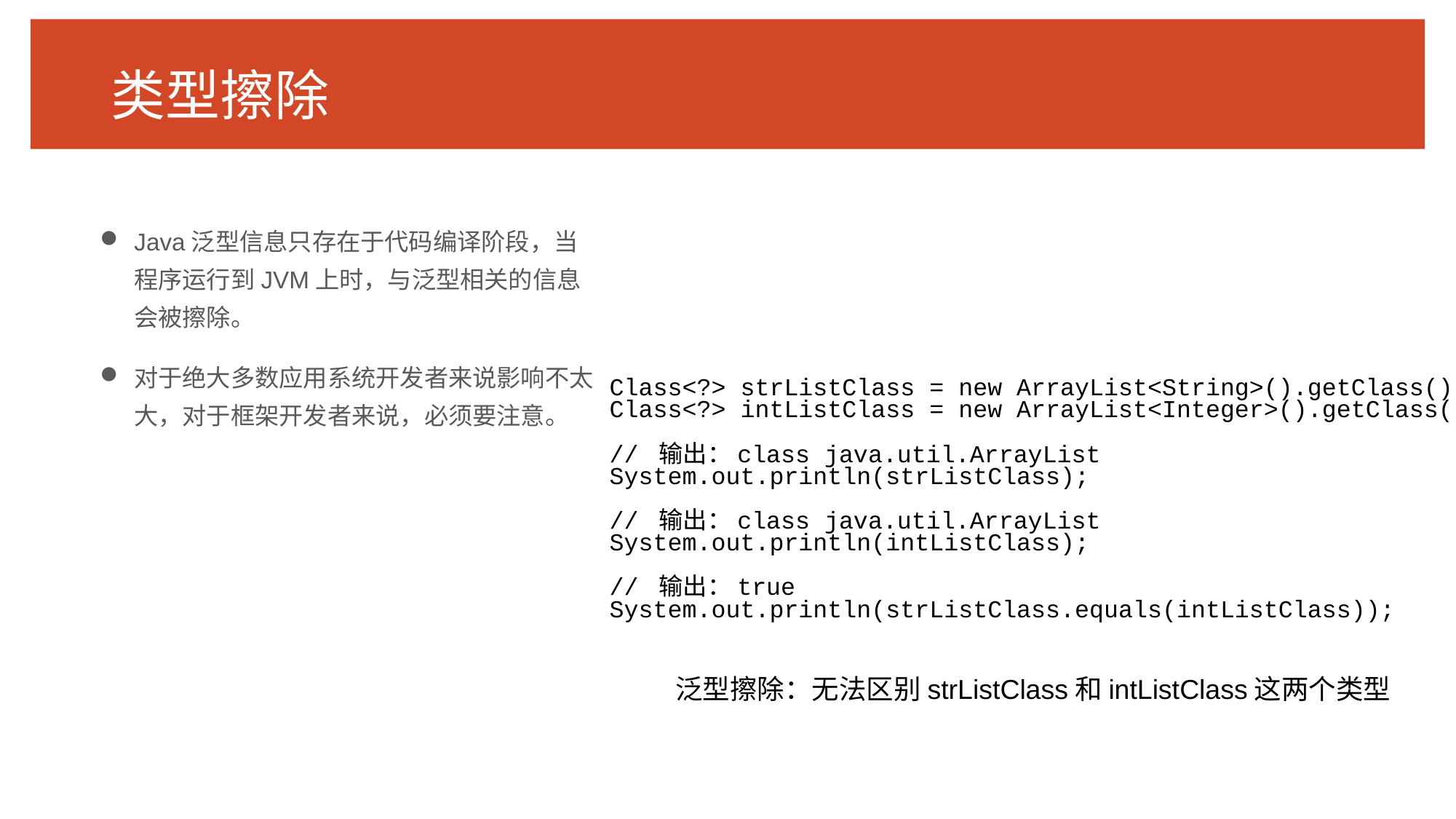

# 类型擦除
Java泛型信息只存在于代码编译阶段，当程序运行到JVM上时，与泛型相关的信息会被擦除。
对于绝大多数应用系统开发者来说影响不太大，对于框架开发者来说，必须要注意。
Class<?> strListClass = new ArrayList<String>().getClass();
Class<?> intListClass = new ArrayList<Integer>().getClass();

// 输出：class java.util.ArrayList
System.out.println(strListClass);

// 输出：class java.util.ArrayList
System.out.println(intListClass);

// 输出：true
System.out.println(strListClass.equals(intListClass));
泛型擦除：无法区别strListClass和intListClass这两个类型